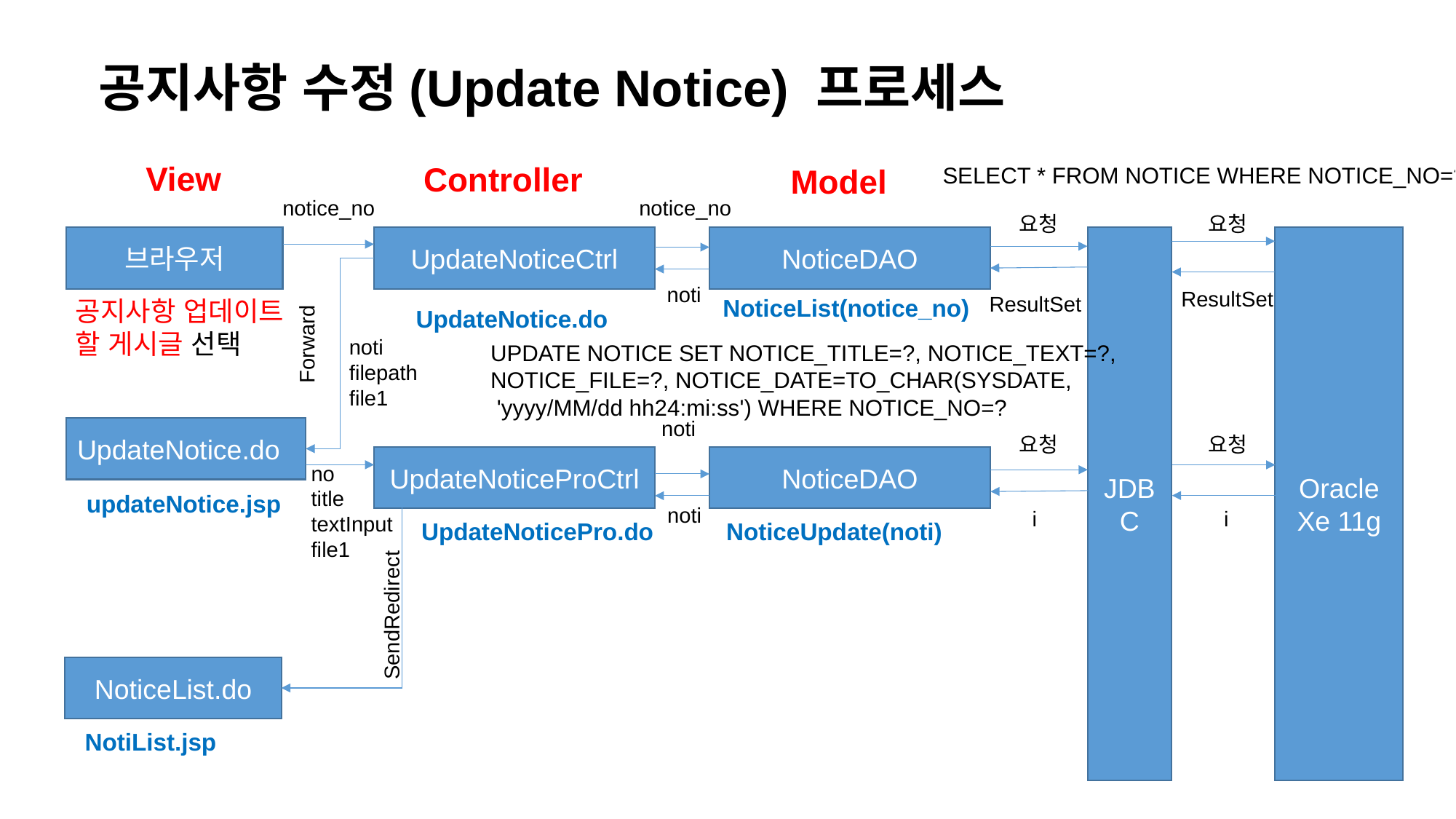

공지사항 수정(Update Notice) 프로세스
View
Controller
Model
SELECT * FROM NOTICE WHERE NOTICE_NO=?
notice_no
notice_no
요청
요청
JDBC
Oracle
Xe 11g
브라우저
UpdateNoticeCtrl
NoticeDAO
noti
ResultSet
ResultSet
NoticeList(notice_no)
공지사항 업데이트
할 게시글 선택
UpdateNotice.do
Forward
noti
filepath
file1
UPDATE NOTICE SET NOTICE_TITLE=?, NOTICE_TEXT=?,
NOTICE_FILE=?, NOTICE_DATE=TO_CHAR(SYSDATE,
 'yyyy/MM/dd hh24:mi:ss') WHERE NOTICE_NO=?
noti
UpdateNotice.do
요청
요청
UpdateNoticeProCtrl
NoticeDAO
no
title
textInput
file1
updateNotice.jsp
noti
i
i
NoticeUpdate(noti)
UpdateNoticePro.do
SendRedirect
NoticeList.do
NotiList.jsp